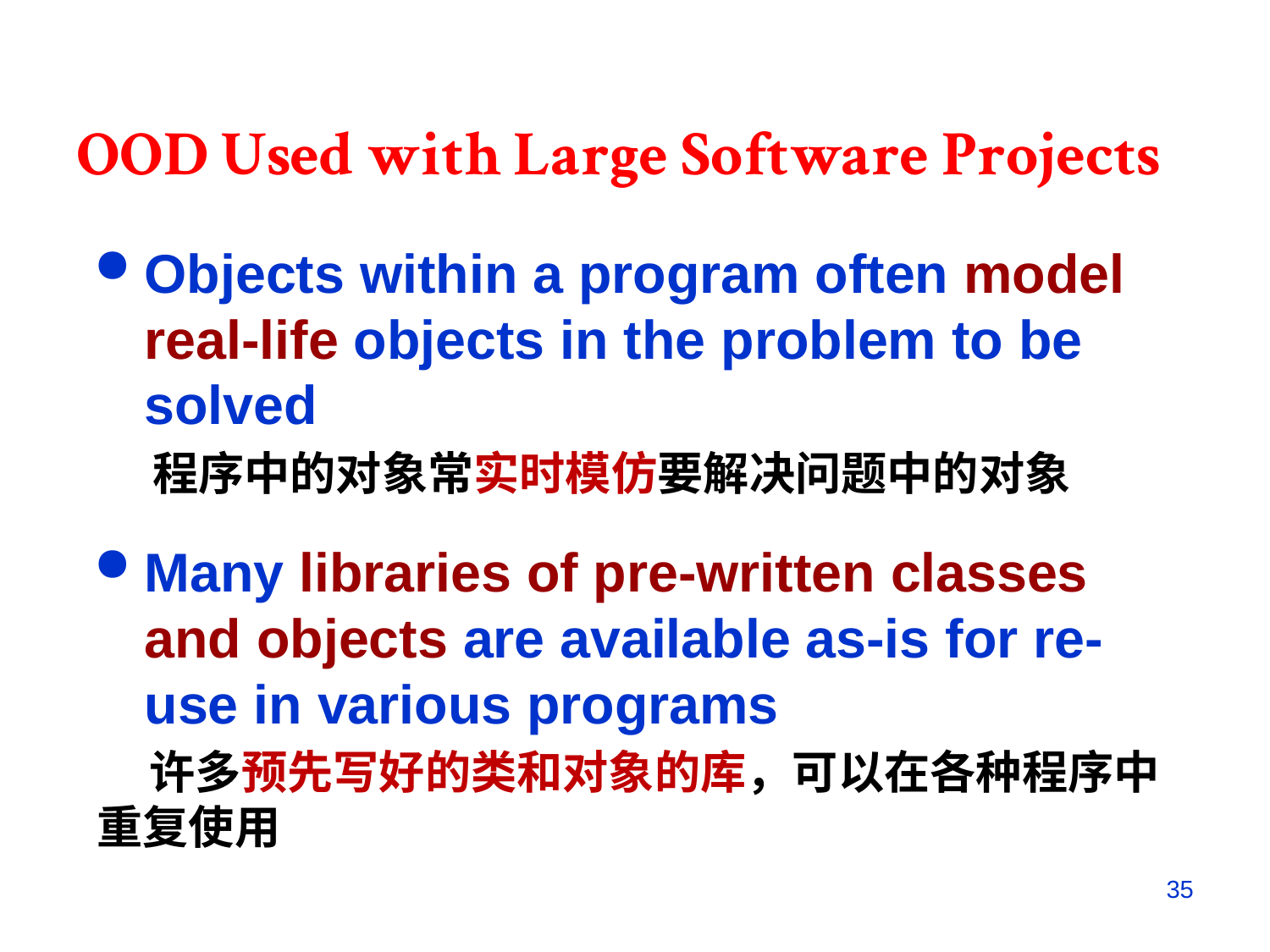

OOD Used with Large Software Projects
Objects within a program often model real-life objects in the problem to be solved
      程序中的对象常实时模仿要解决问题中的对象

Many libraries of pre-written classes and objects are available as-is for re-use in various programs
    许多预先写好的类和对象的库，可以在各种程序中重复使用
35